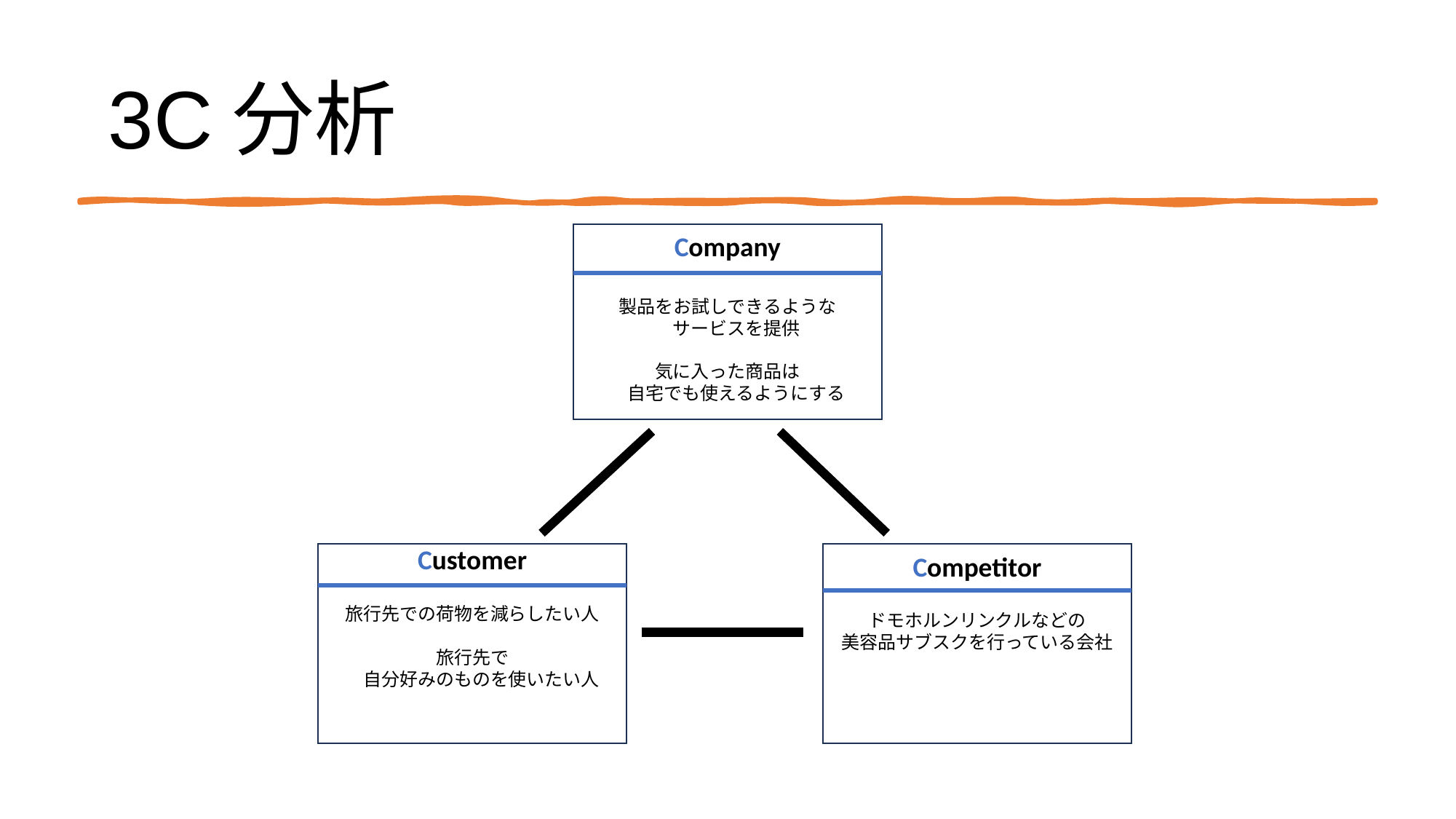

# 3C分析

Company

製品をお試しできるような
　サービスを提供

気に入った商品は
　自宅でも使えるようにする

Competitor

ドモホルンリンクルなどの
美容品サブスクを行っている会社

Customer

旅行先での荷物を減らしたい人

旅行先で
　自分好みのものを使いたい人